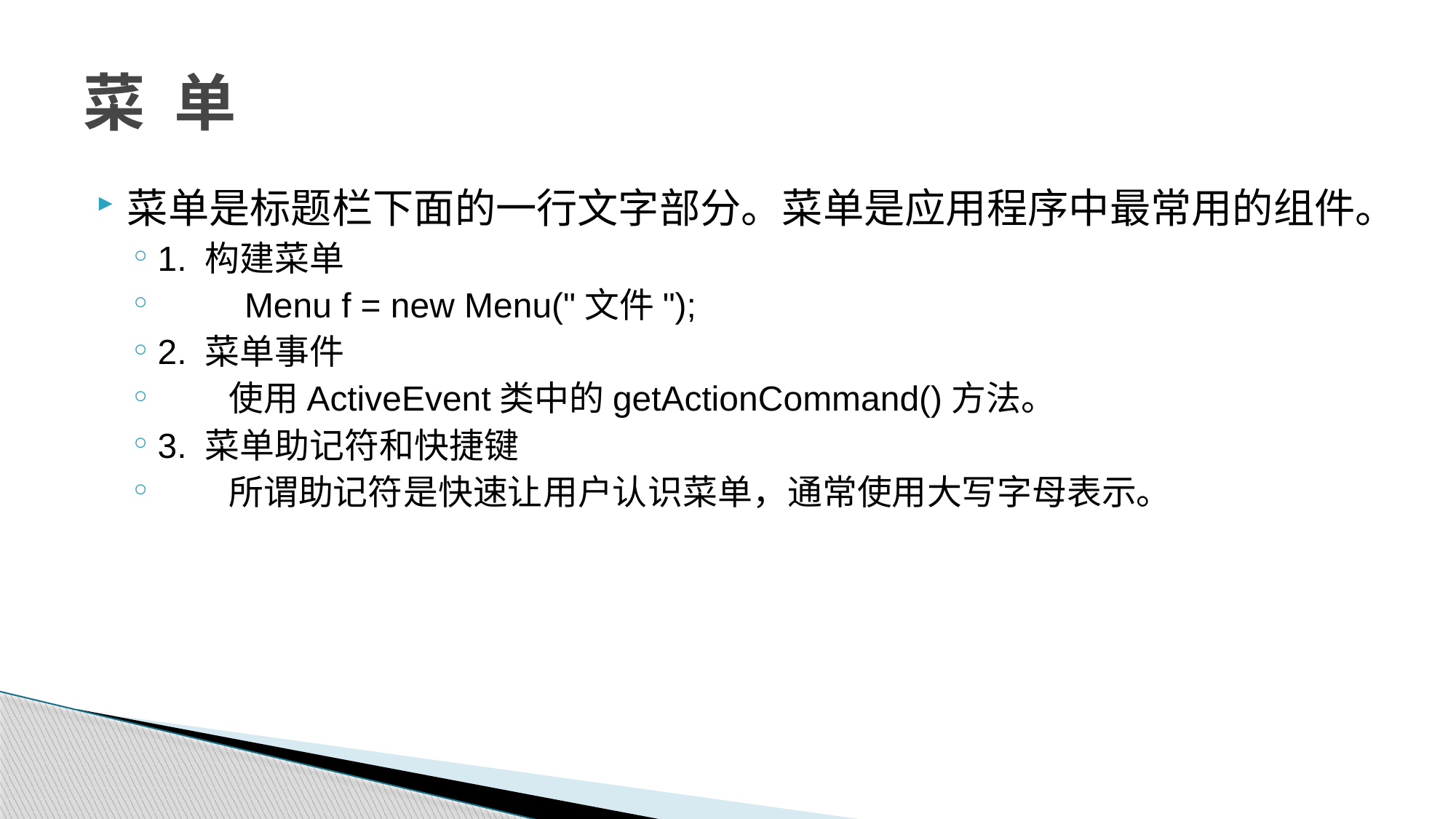

# 菜  单
菜单是标题栏下面的一行文字部分。菜单是应用程序中最常用的组件。
1. 构建菜单
         Menu f = new Menu("文件");
2. 菜单事件
        使用ActiveEvent类中的getActionCommand()方法。
3. 菜单助记符和快捷键
        所谓助记符是快速让用户认识菜单，通常使用大写字母表示。